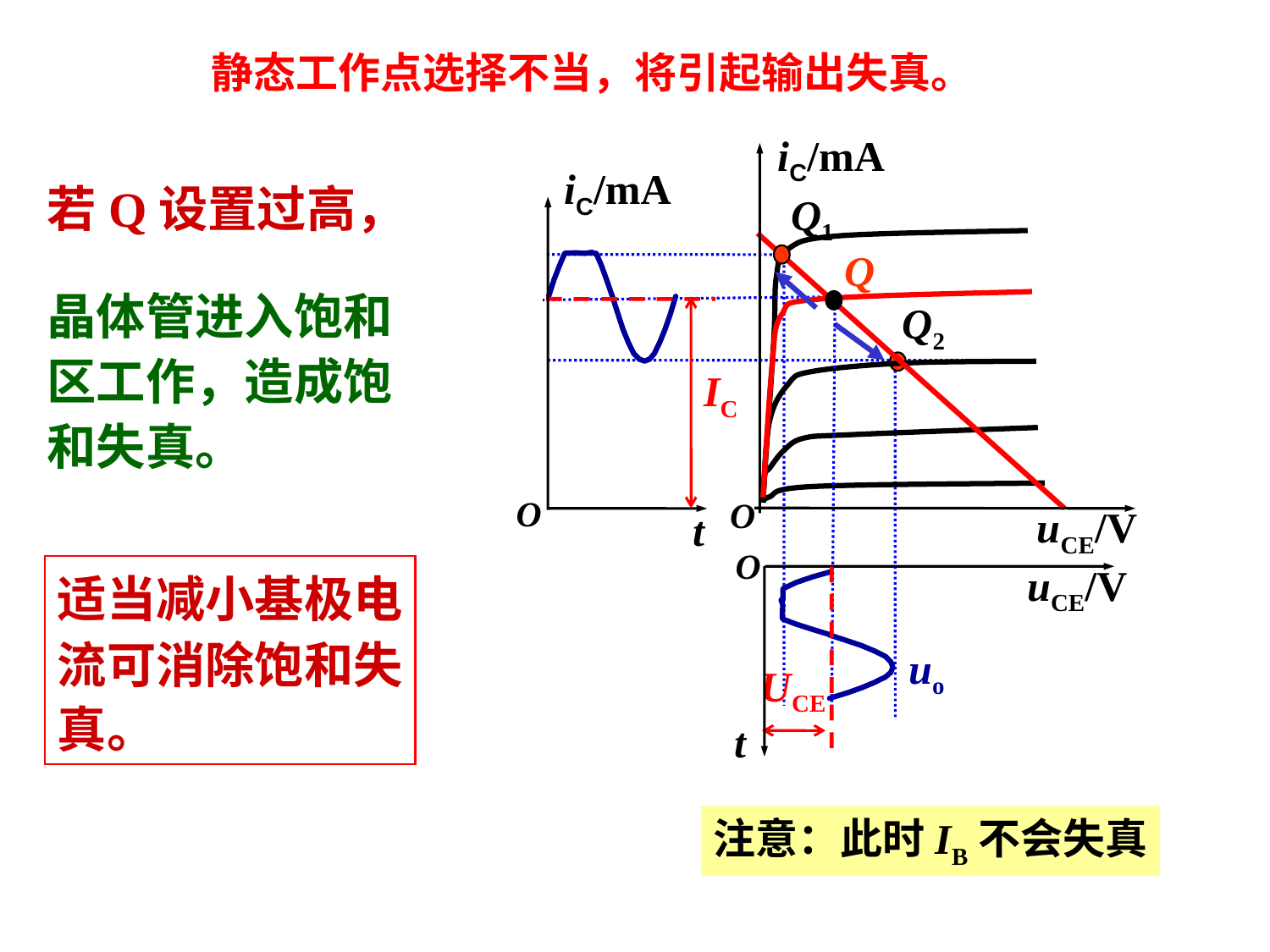

静态工作点选择不当，将引起输出失真。
iC/mA

iC/mA

Q

IC

O
O
t
uCE/V

O
uCE/V

t
UCE

若Q设置过高，
Q1

晶体管进入饱和区工作，造成饱和失真。
Q2

适当减小基极电流可消除饱和失真。

uo
注意：此时IB不会失真